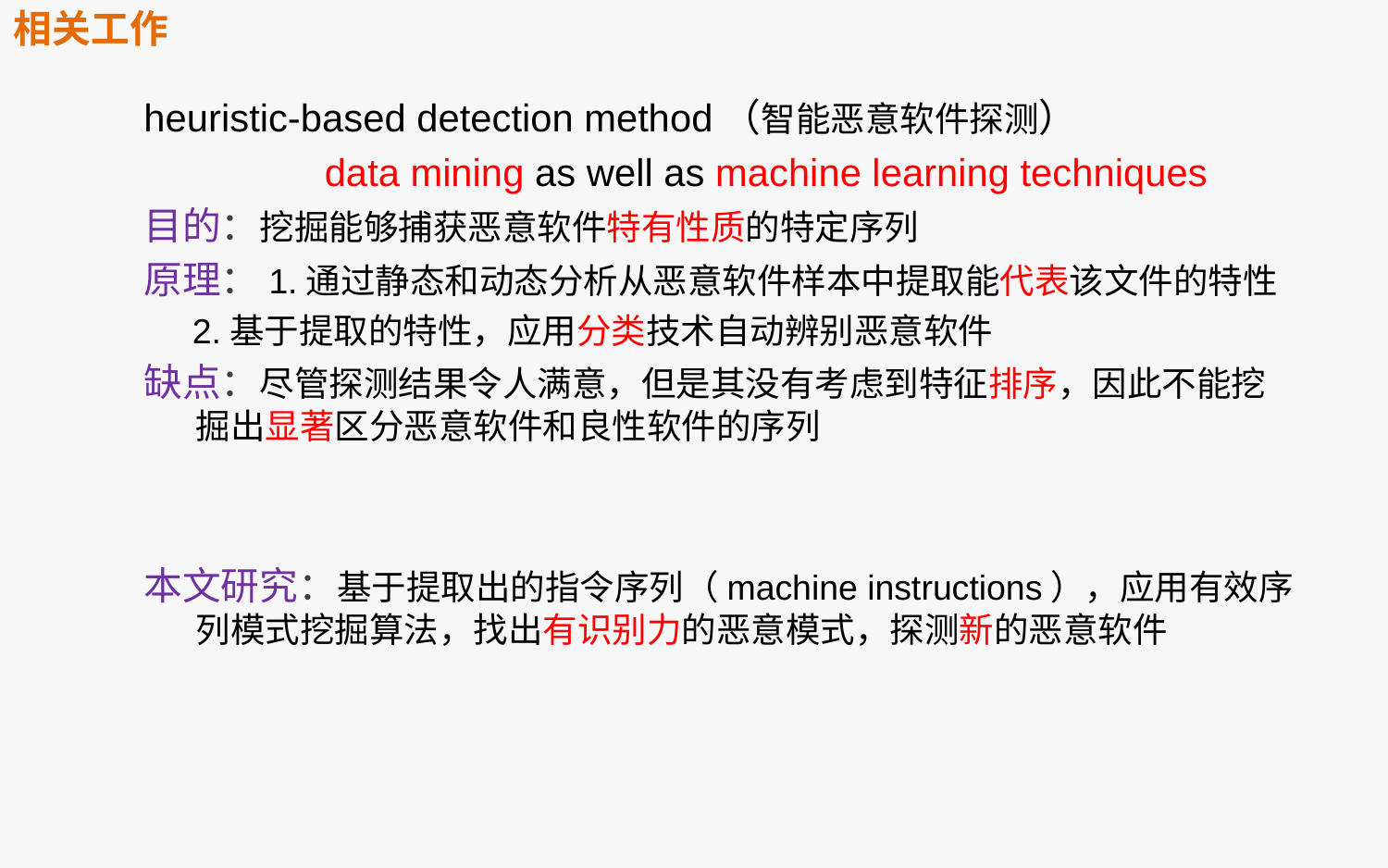

相关工作
heuristic-based detection method（智能恶意软件探测）
                 data mining as well as machine learning techniques
目的：挖掘能够捕获恶意软件特有性质的特定序列
原理：1.通过静态和动态分析从恶意软件样本中提取能代表该文件的特性
     2.基于提取的特性，应用分类技术自动辨别恶意软件
缺点：尽管探测结果令人满意，但是其没有考虑到特征排序，因此不能挖掘出显著区分恶意软件和良性软件的序列

本文研究：基于提取出的指令序列（machine instructions），应用有效序列模式挖掘算法，找出有识别力的恶意模式，探测新的恶意软件